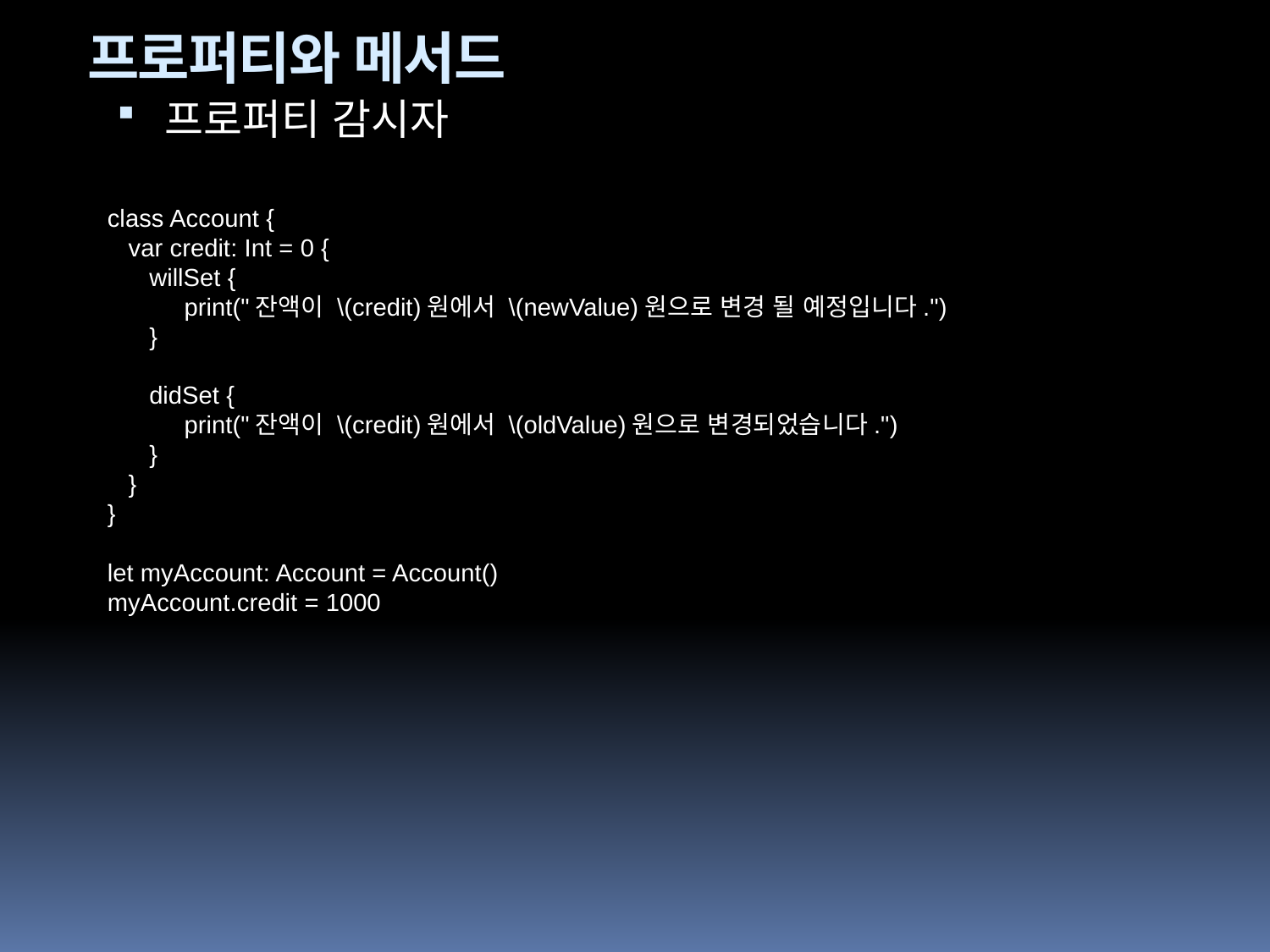

프로퍼티와 메서드
프로퍼티 감시자
class Account {
   var credit: Int = 0 {
      willSet {
           print("잔액이 \(credit)원에서 \(newValue)원으로 변경 될 예정입니다.")
      }

      didSet {
           print("잔액이 \(credit)원에서 \(oldValue)원으로 변경되었습니다.")
      }
   }
}

let myAccount: Account = Account()
myAccount.credit = 1000